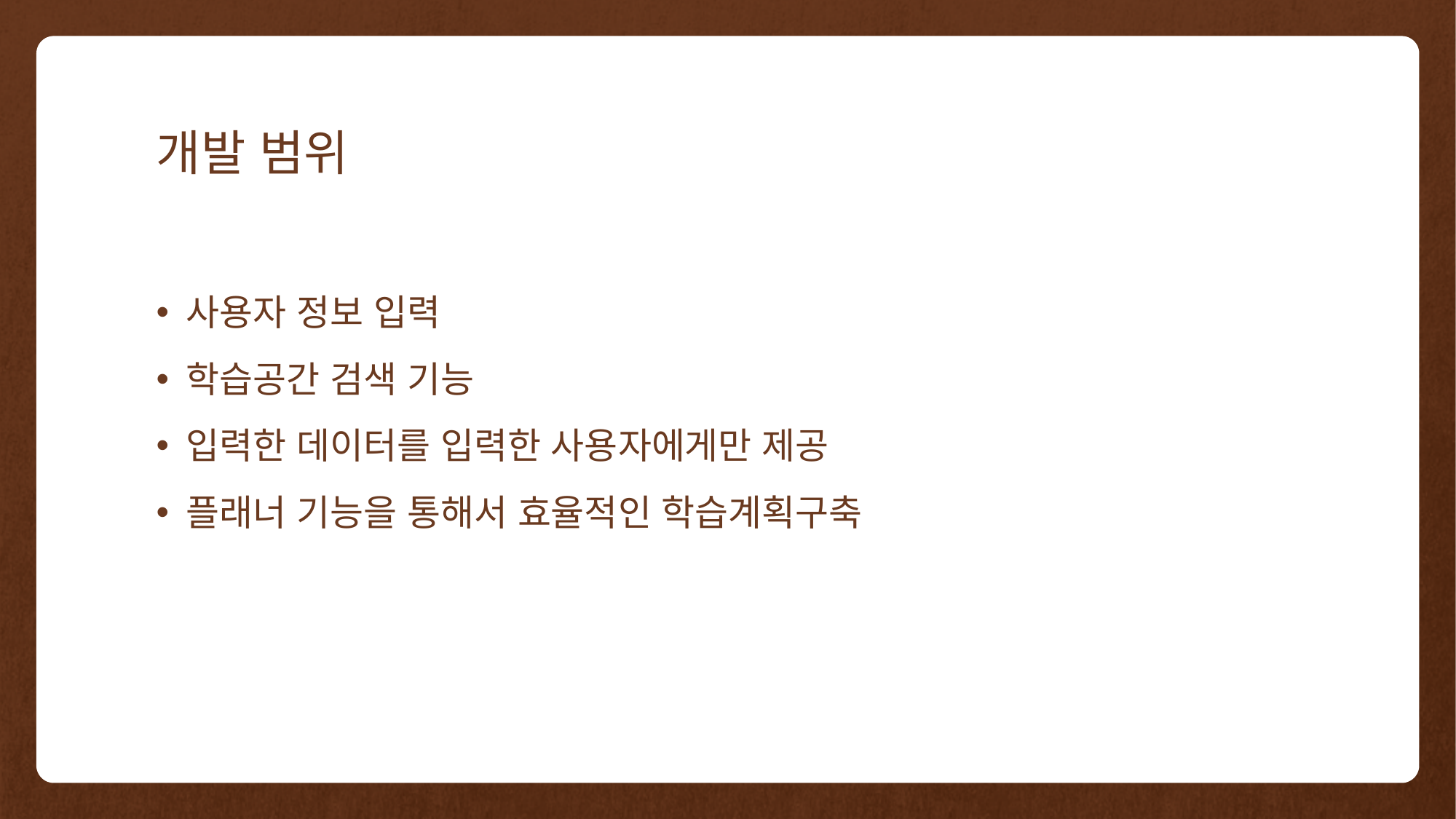

개발 범위

사용자 정보 입력
학습공간 검색 기능
입력한 데이터를 입력한 사용자에게만 제공
플래너 기능을 통해서 효율적인 학습계획구축